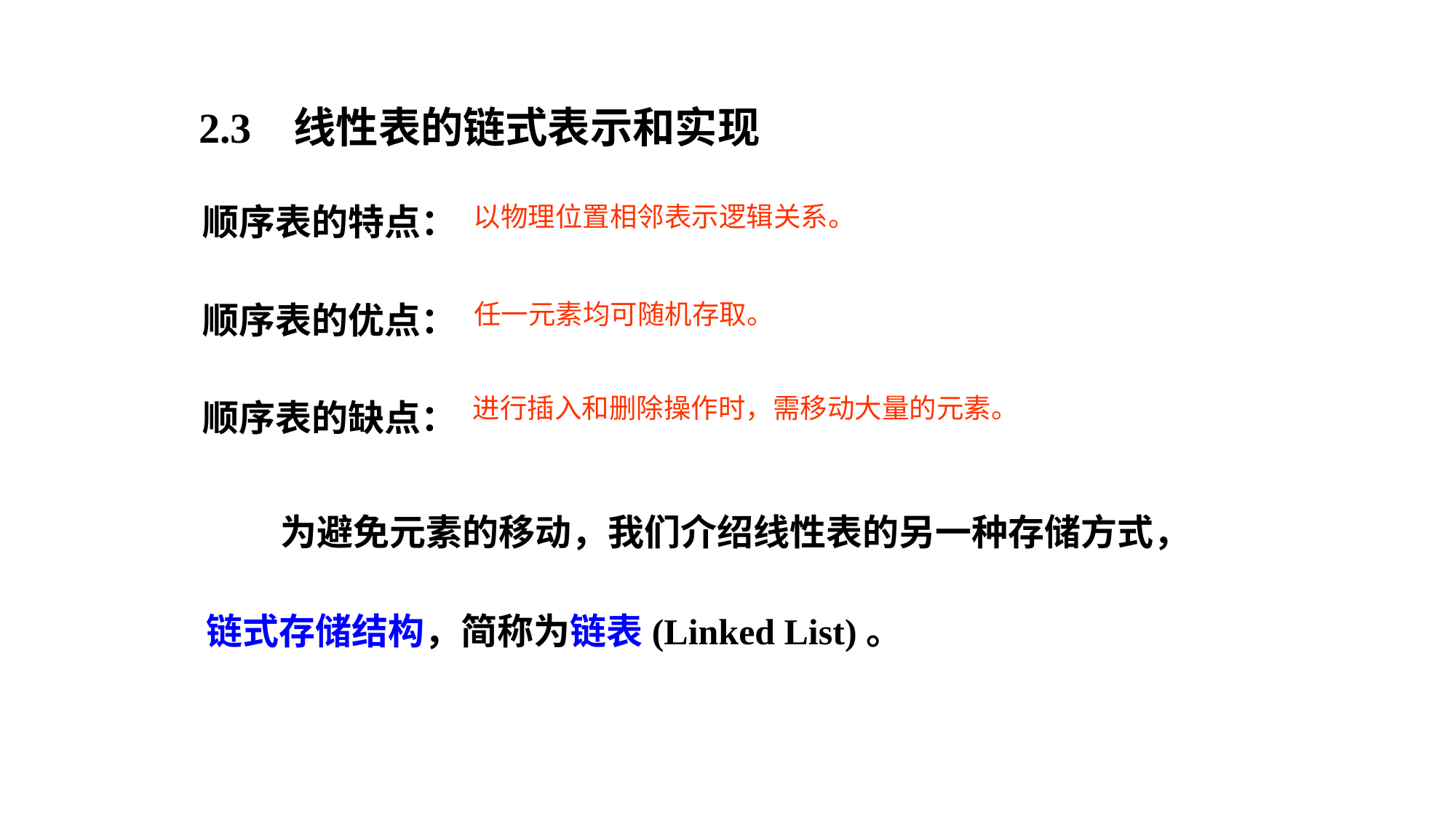

2.3   线性表的链式表示和实现
顺序表的特点：
以物理位置相邻表示逻辑关系。
顺序表的优点：
任一元素均可随机存取。
进行插入和删除操作时，需移动大量的元素。
顺序表的缺点：
        为避免元素的移动，我们介绍线性表的另一种存储方式，
链式存储结构，简称为链表(Linked List)。